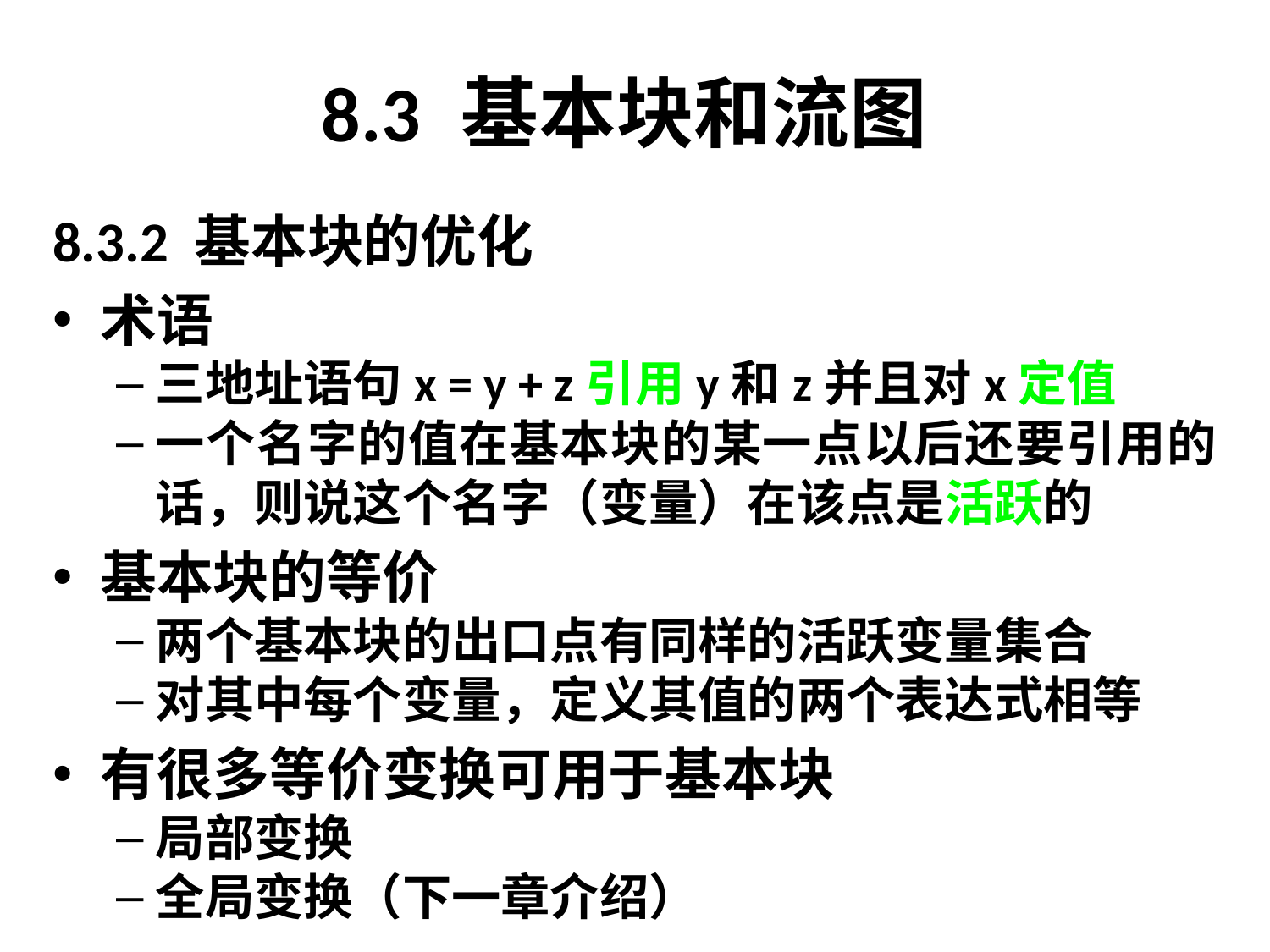

# 8.3 基本块和流图
8.3.2 基本块的优化
术语
三地址语句x = y + z引用y和z并且对x定值
一个名字的值在基本块的某一点以后还要引用的话，则说这个名字（变量）在该点是活跃的
基本块的等价
两个基本块的出口点有同样的活跃变量集合
对其中每个变量，定义其值的两个表达式相等
有很多等价变换可用于基本块
局部变换
全局变换（下一章介绍）